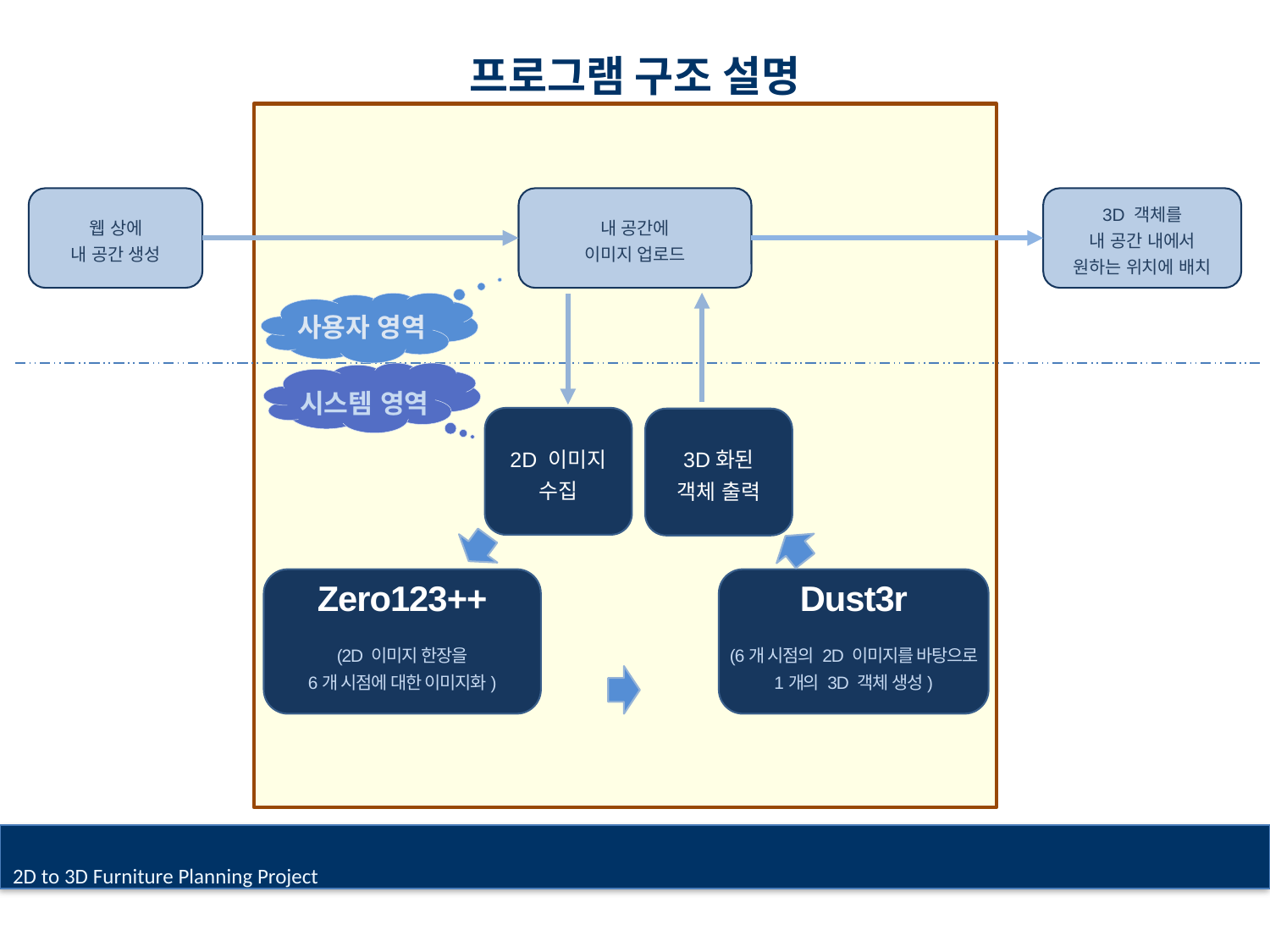

# 프로그램 구조 설명

웹 상에
내 공간 생성
내 공간에
이미지 업로드
3D 객체를
내 공간 내에서
원하는 위치에 배치
사용자 영역
시스템 영역
2D 이미지
수집
3D화된
객체 출력

Zero123++
(2D 이미지 한장을
6개 시점에 대한 이미지화)
Dust3r
(6개 시점의 2D 이미지를 바탕으로 1개의 3D 객체 생성)

2D to 3D Furniture Planning Project